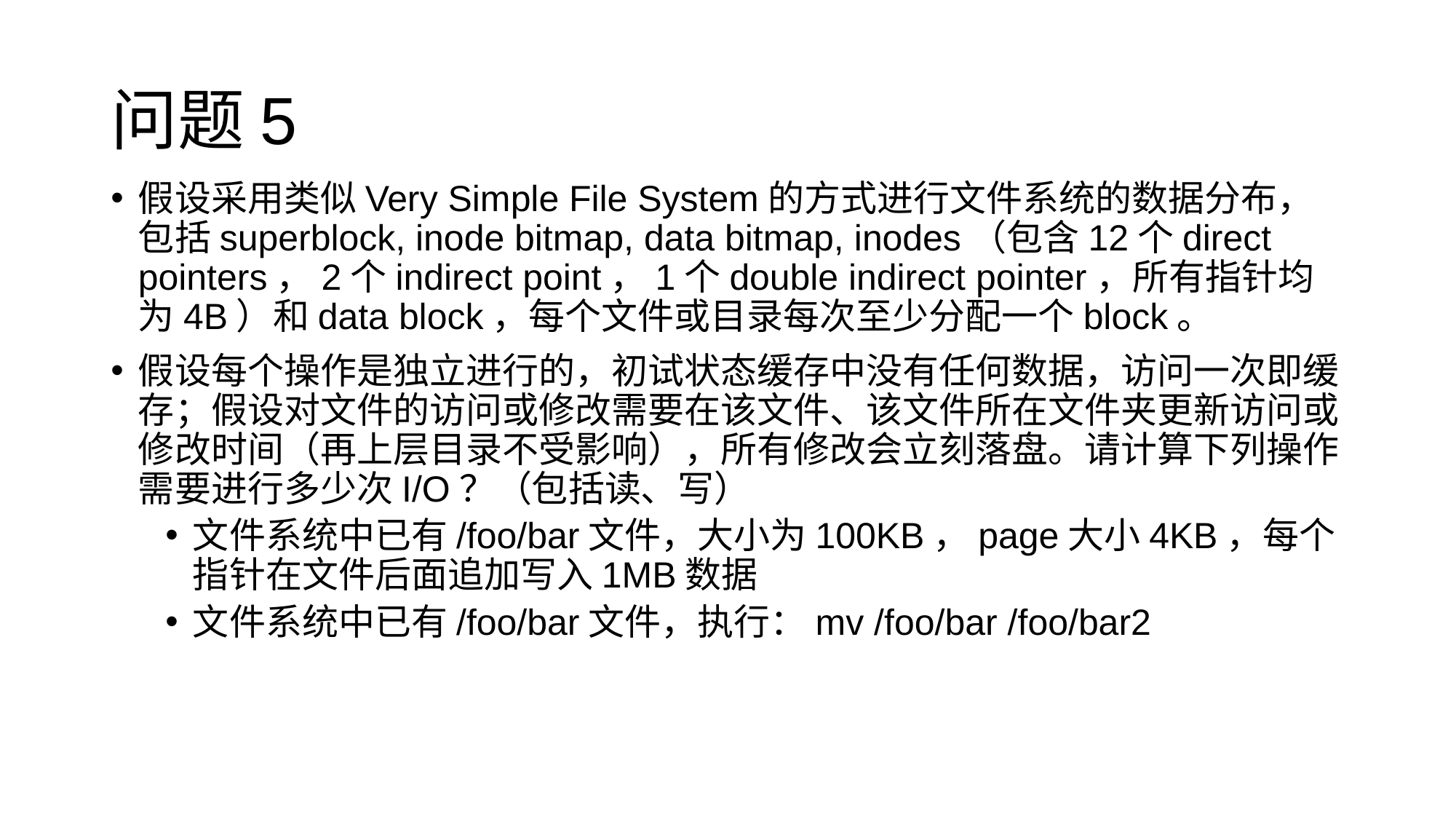

# 问题5
假设采用类似Very Simple File System的方式进行文件系统的数据分布，包括superblock, inode bitmap, data bitmap, inodes（包含12个direct pointers，2个indirect point，1个double indirect pointer，所有指针均为4B）和data block，每个文件或目录每次至少分配一个block。
假设每个操作是独立进行的，初试状态缓存中没有任何数据，访问一次即缓存；假设对文件的访问或修改需要在该文件、该文件所在文件夹更新访问或修改时间（再上层目录不受影响），所有修改会立刻落盘。请计算下列操作需要进行多少次I/O？（包括读、写）
文件系统中已有/foo/bar文件，大小为100KB，page大小4KB，每个指针在文件后面追加写入1MB数据
文件系统中已有/foo/bar文件，执行：mv /foo/bar /foo/bar2